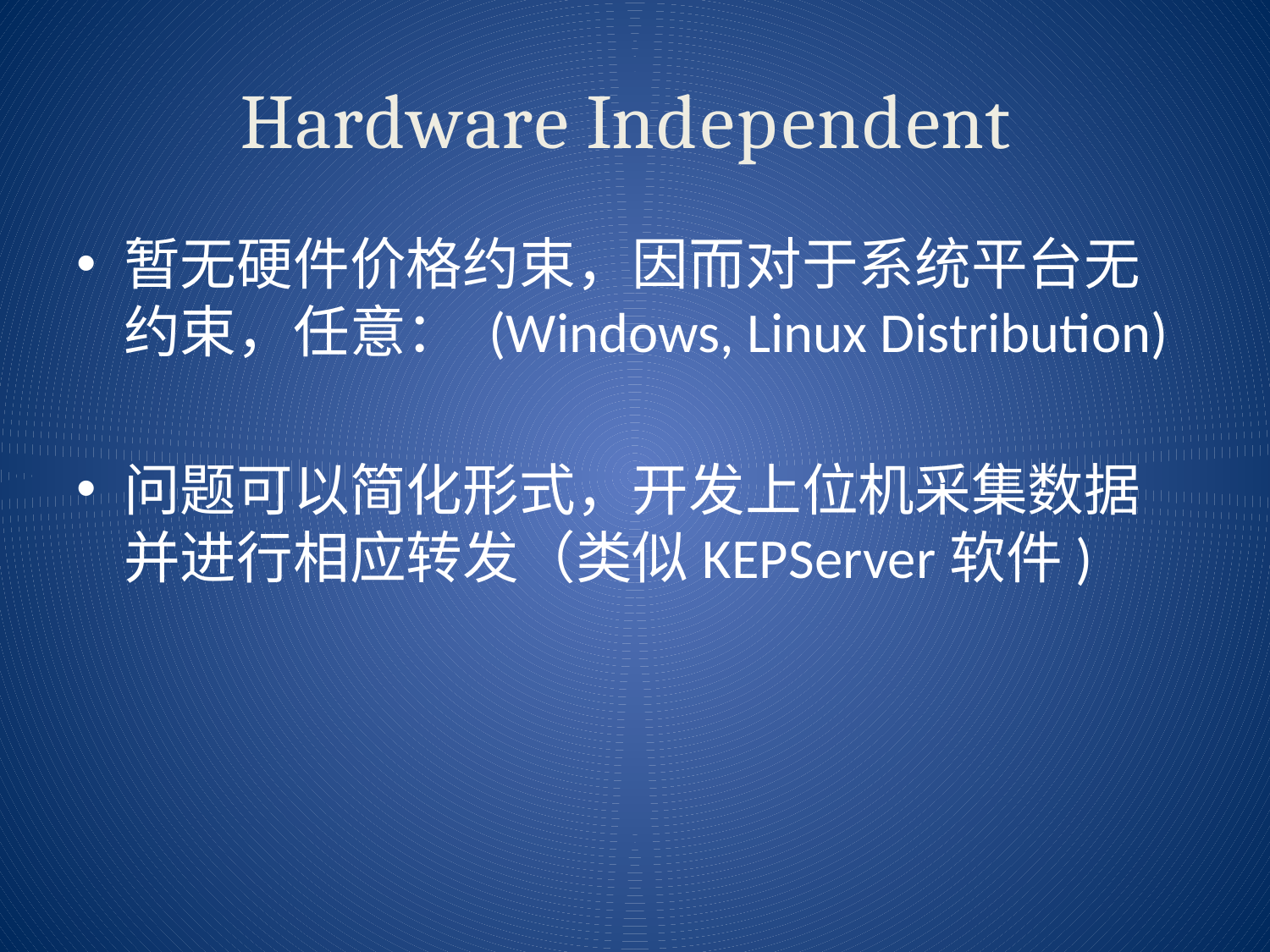

# Hardware Independent
暂无硬件价格约束，因而对于系统平台无约束，任意： (Windows, Linux Distribution)

问题可以简化形式，开发上位机采集数据并进行相应转发（类似KEPServer软件)